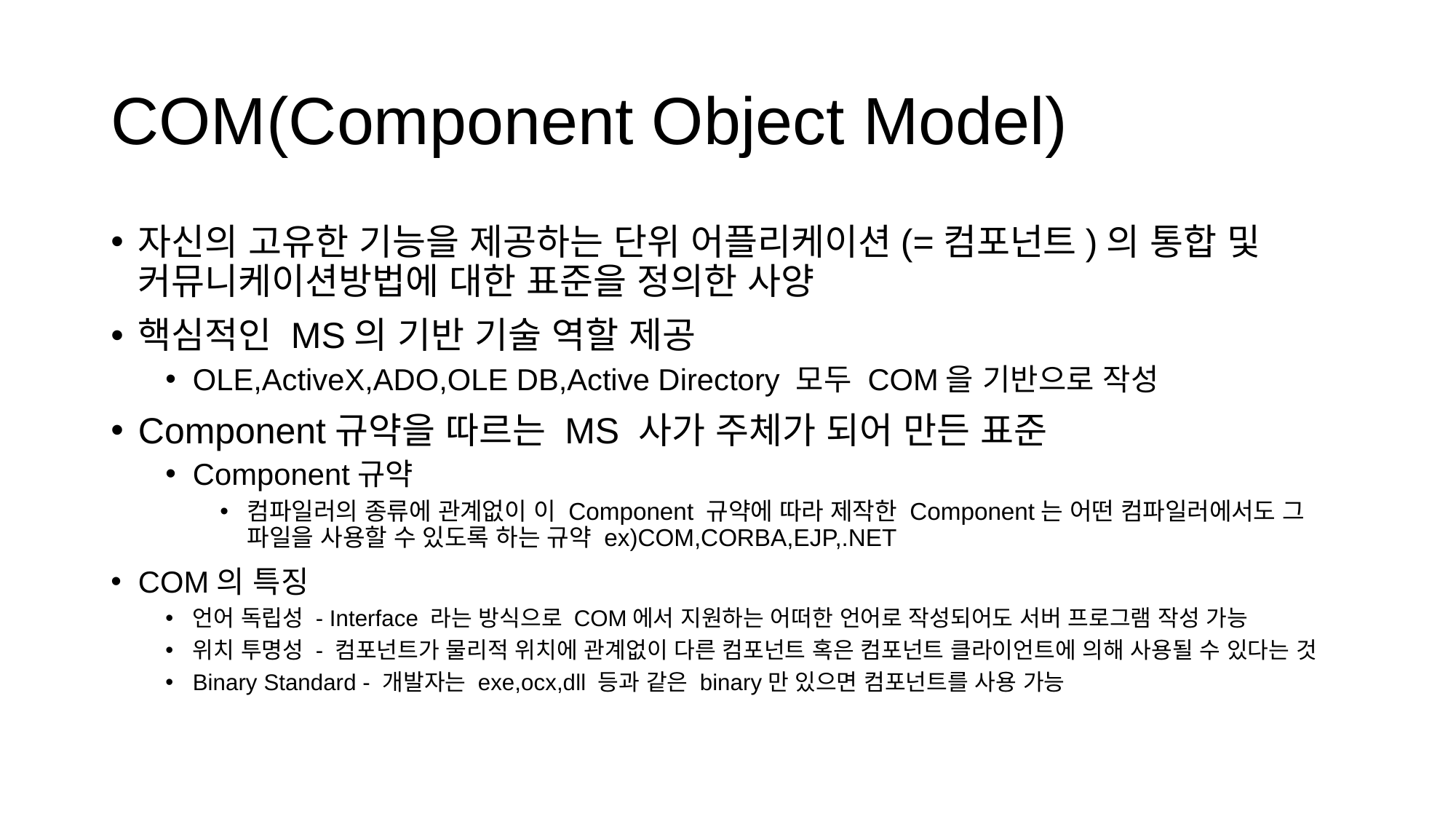

# COM(Component Object Model)
자신의 고유한 기능을 제공하는 단위 어플리케이션(=컴포넌트)의 통합 및 커뮤니케이션방법에 대한 표준을 정의한 사양
핵심적인 MS의 기반 기술 역할 제공
OLE,ActiveX,ADO,OLE DB,Active Directory 모두 COM을 기반으로 작성
Component규약을 따르는 MS 사가 주체가 되어 만든 표준
Component규약
컴파일러의 종류에 관계없이 이 Component 규약에 따라 제작한 Component는 어떤 컴파일러에서도 그 파일을 사용할 수 있도록 하는 규약 ex)COM,CORBA,EJP,.NET
COM의 특징
언어 독립성 - Interface 라는 방식으로 COM에서 지원하는 어떠한 언어로 작성되어도 서버 프로그램 작성 가능
위치 투명성 - 컴포넌트가 물리적 위치에 관계없이 다른 컴포넌트 혹은 컴포넌트 클라이언트에 의해 사용될 수 있다는 것
Binary Standard - 개발자는 exe,ocx,dll 등과 같은 binary만 있으면 컴포넌트를 사용 가능